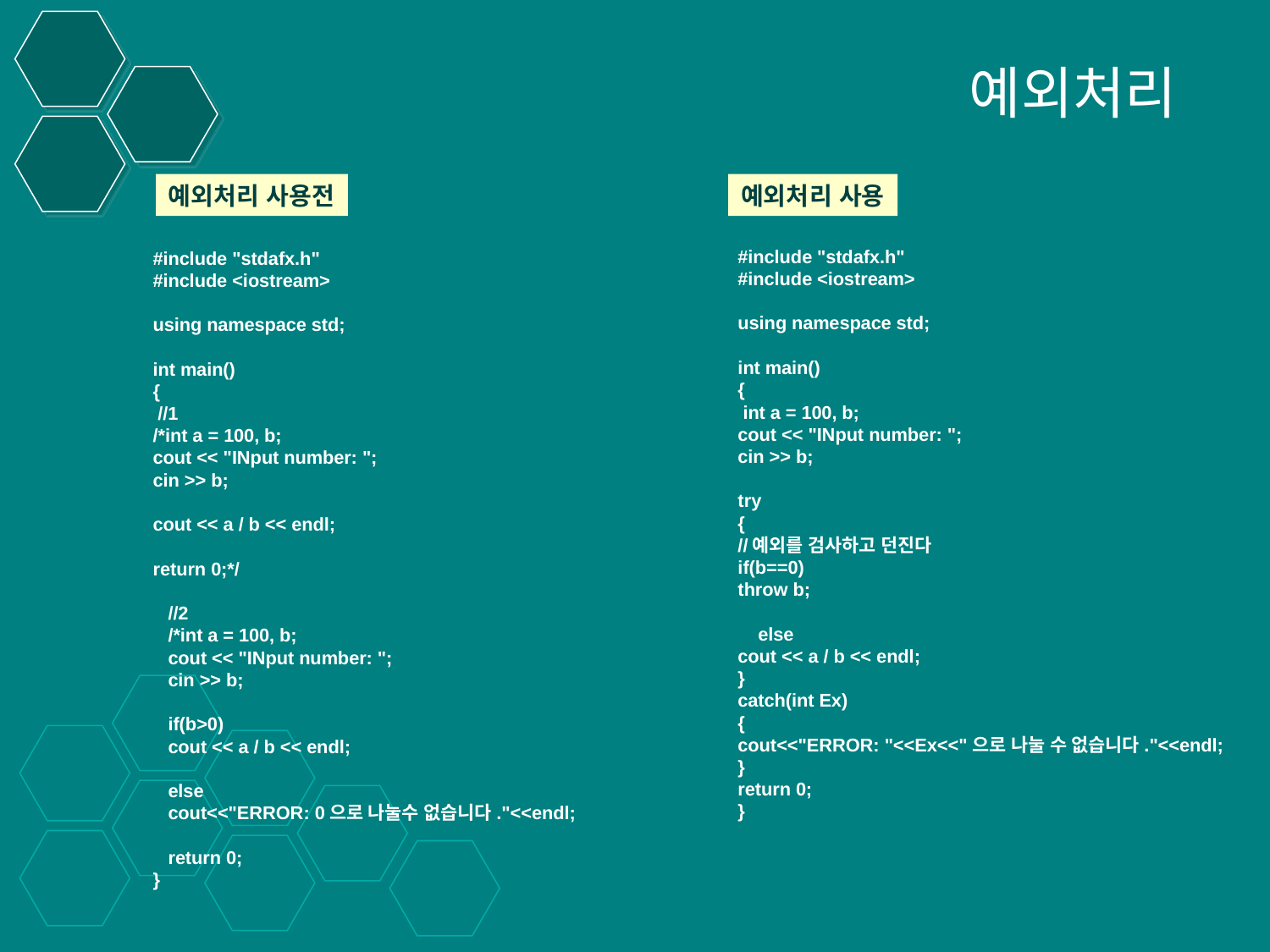

# 예외처리
예외처리 사용전
예외처리 사용
#include "stdafx.h"
#include <iostream>

using namespace std;

int main()
{
 int a = 100, b;
cout << "INput number: ";
cin >> b;

try
{
//예외를 검사하고 던진다
if(b==0)
throw b;

    else
cout << a / b << endl;
}
catch(int Ex)
{
cout<<"ERROR: "<<Ex<<"으로 나눌 수 없습니다."<<endl;
}
return 0;
}
#include "stdafx.h"
#include <iostream>

using namespace std;

int main()
{
 //1
/*int a = 100, b;
cout << "INput number: ";
cin >> b;

cout << a / b << endl;

return 0;*/

   //2
   /*int a = 100, b;
   cout << "INput number: ";
   cin >> b;

   if(b>0)
   cout << a / b << endl;

   else
   cout<<"ERROR: 0으로 나눌수 없습니다."<<endl;

   return 0;
}